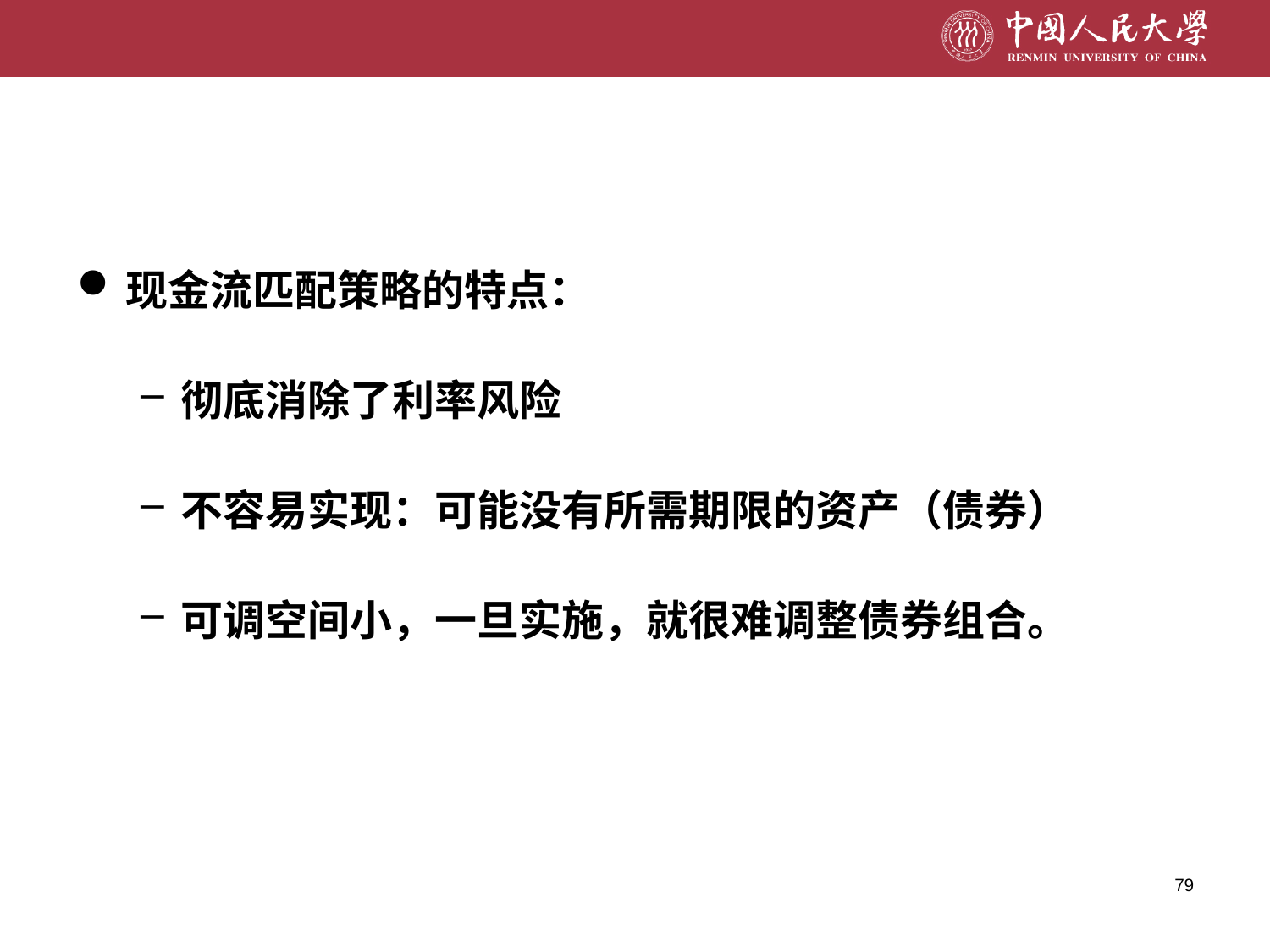

现金流匹配策略的特点：
彻底消除了利率风险
不容易实现：可能没有所需期限的资产（债券）
可调空间小，一旦实施，就很难调整债券组合。

79